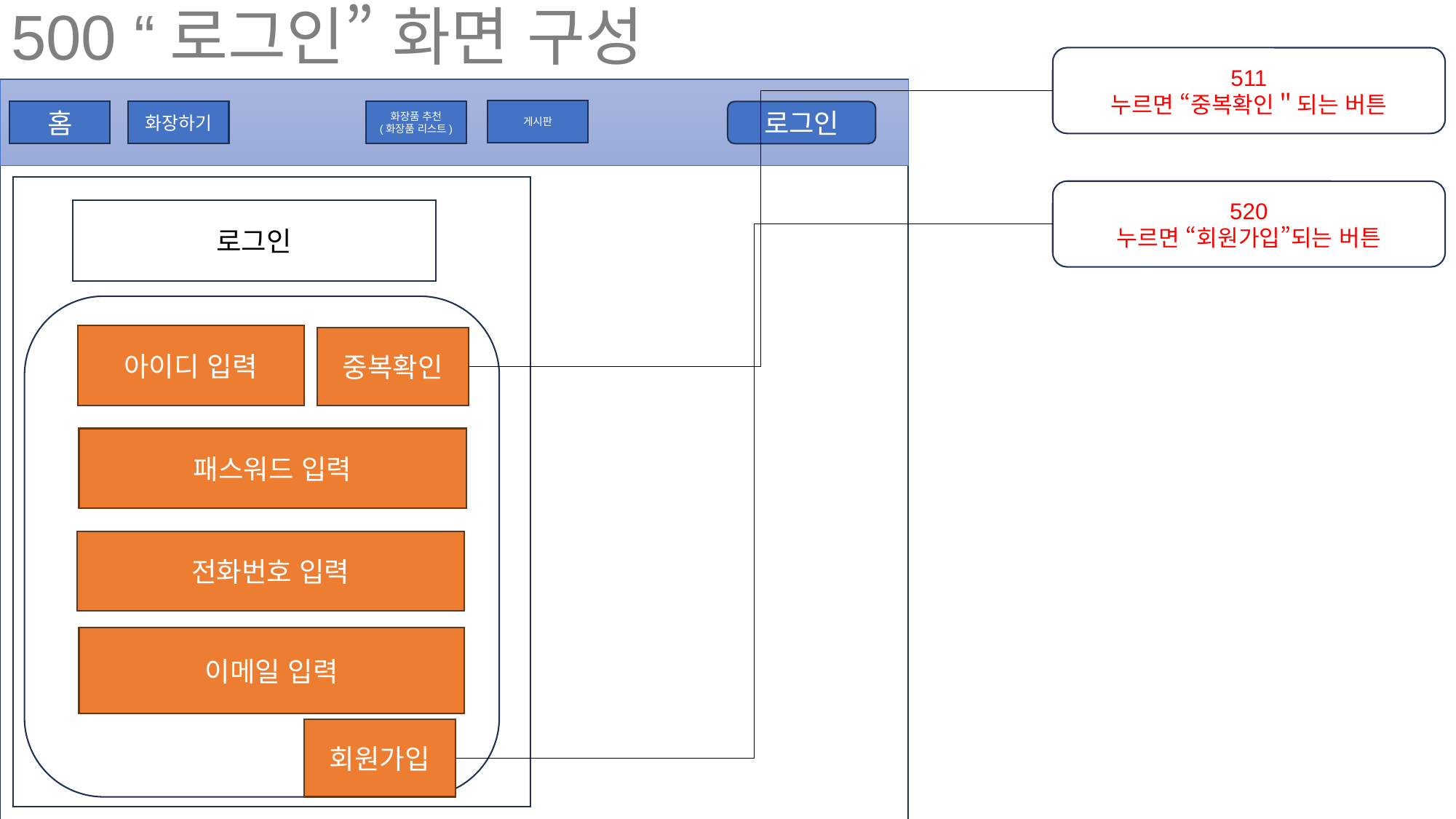

# 500 “로그인” 화면 구성
511
누르면 “중복확인＂되는 버튼

게시판
로그인
화장품 추천
(화장품 리스트)
화장하기
홈

520
누르면 “회원가입”되는 버튼
로그인

아이디 입력
중복확인
패스워드 입력
전화번호 입력
이메일 입력
회원가입